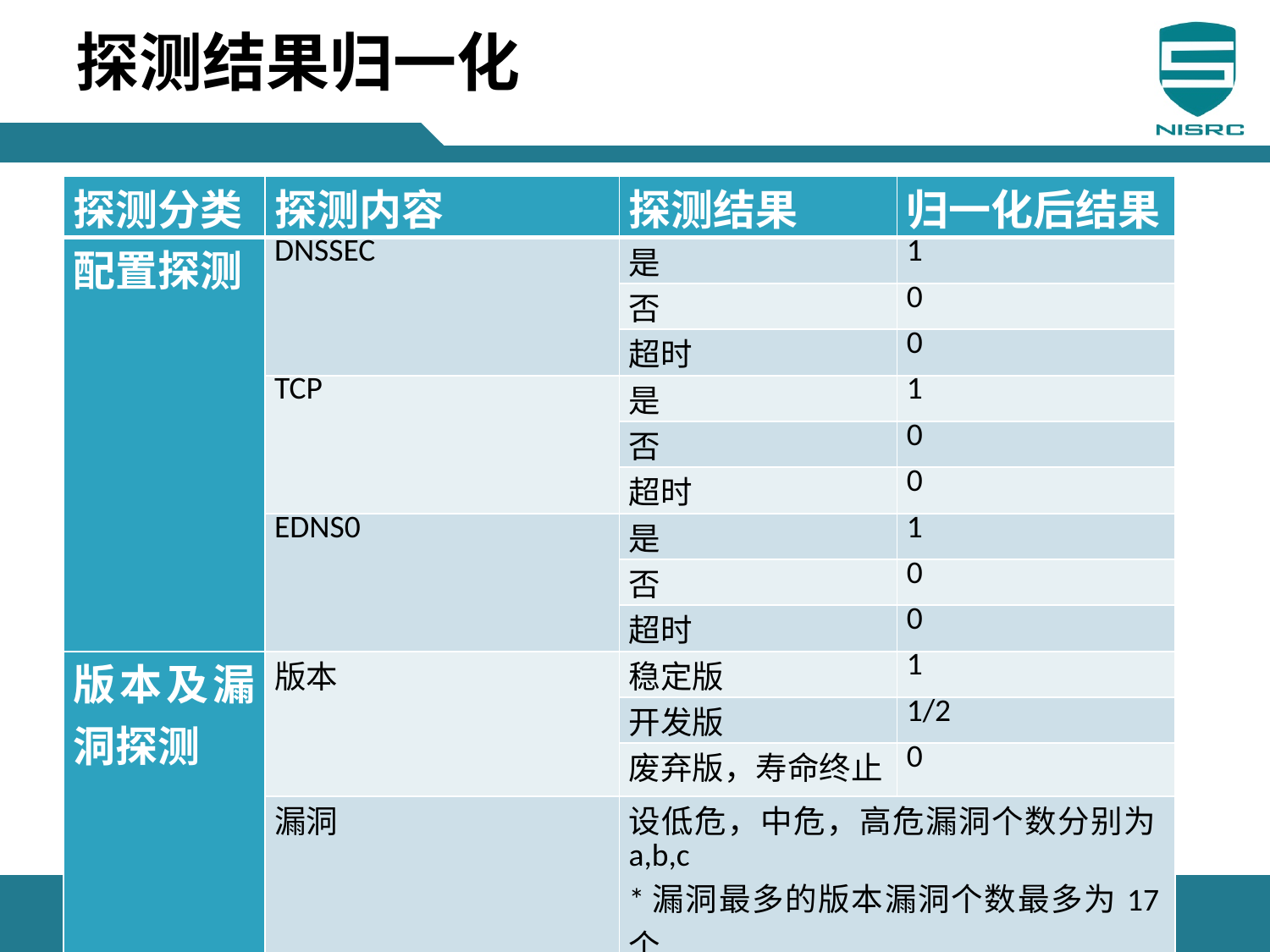

# 探测结果归一化
| 探测分类 | 探测内容 | 探测结果 | 归一化后结果 |
| --- | --- | --- | --- |
| 配置探测 | DNSSEC | 是 | 1 |
|  |  | 否 | 0 |
|  |  | 超时 | 0 |
|  | TCP | 是 | 1 |
|  |  | 否 | 0 |
|  |  | 超时 | 0 |
|  | EDNS0 | 是 | 1 |
|  |  | 否 | 0 |
|  |  | 超时 | 0 |
| 版本及漏洞探测 | 版本 | 稳定版 | 1 |
|  |  | 开发版 | 1/2 |
|  |  | 废弃版，寿命终止 | 0 |
|  | 漏洞 | 设低危，中危，高危漏洞个数分别为a,b,c \*漏洞最多的版本漏洞个数最多为17个 0.6\*(1-a/17)+0.3\*(1-b/17)+0.1\*(1-c/17) |  |